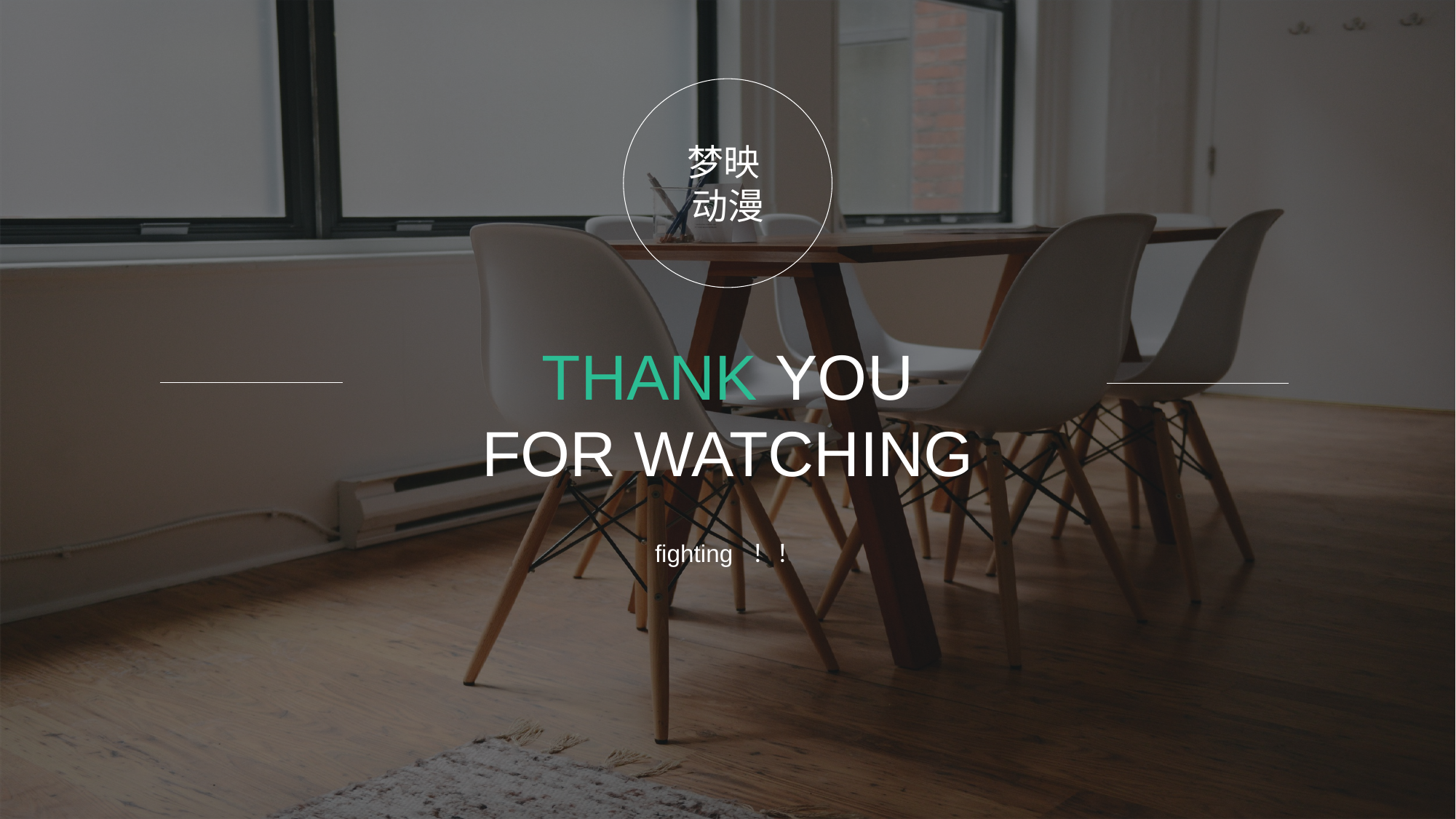

梦映
动漫
THANK YOU
FOR WATCHING

fighting  ！！